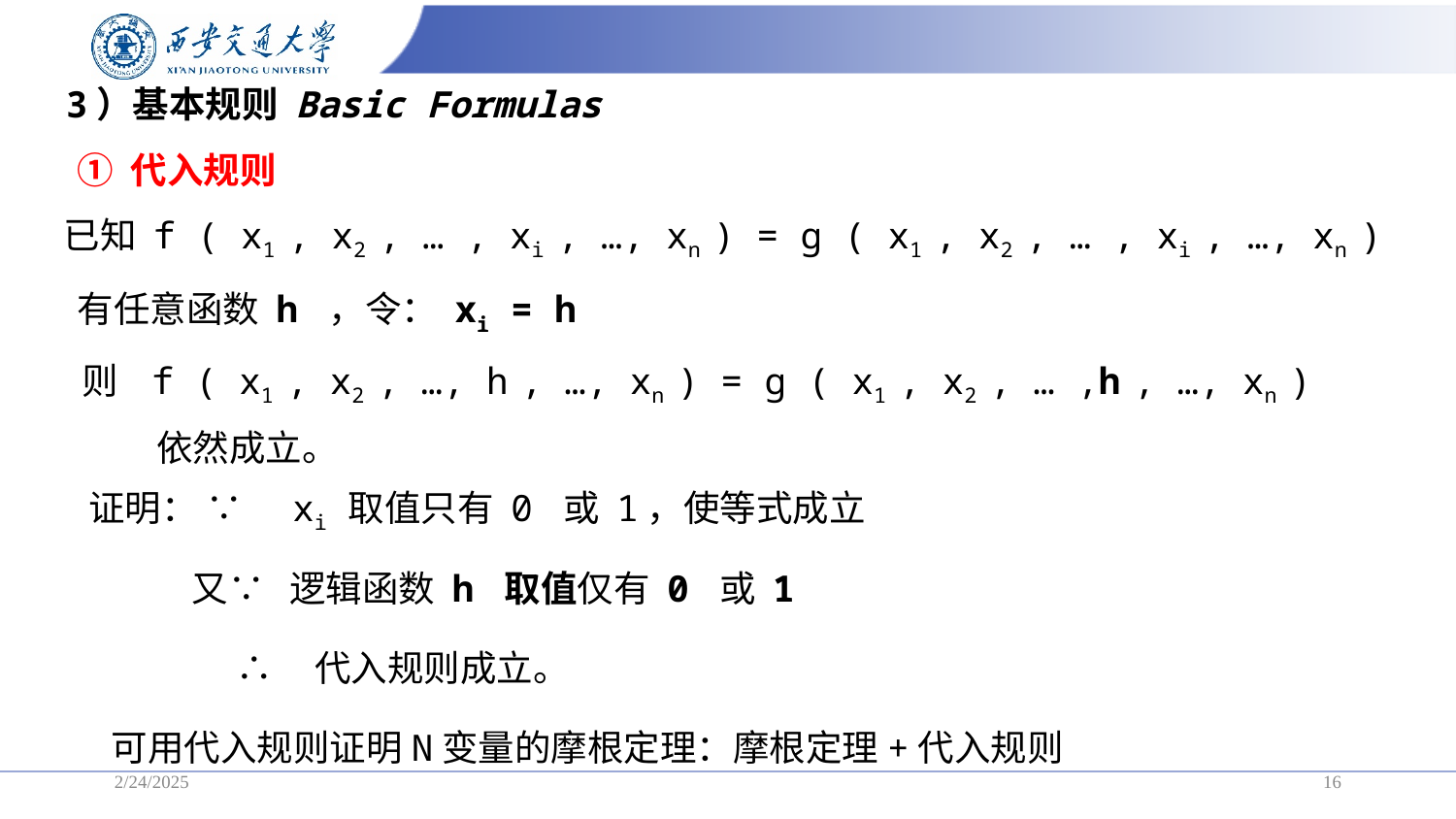

# 3）基本规则 Basic Formulas
① 代入规则
  已知 f ( x1 , x2 , … , xi , …, xn ) = g ( x1 , x2 , … , xi , …, xn )
有任意函数 h ，令： xi = h
则   f ( x1 , x2 , …, h , …, xn ) = g ( x1 , x2 , … ,h , …, xn )
        依然成立。
证明： ∵     xi 取值只有 0 或 1，使等式成立
又∵   逻辑函数 h 取值仅有 0 或 1
∴    代入规则成立。
可用代入规则证明N变量的摩根定理：摩根定理+代入规则
2/24/2025
16